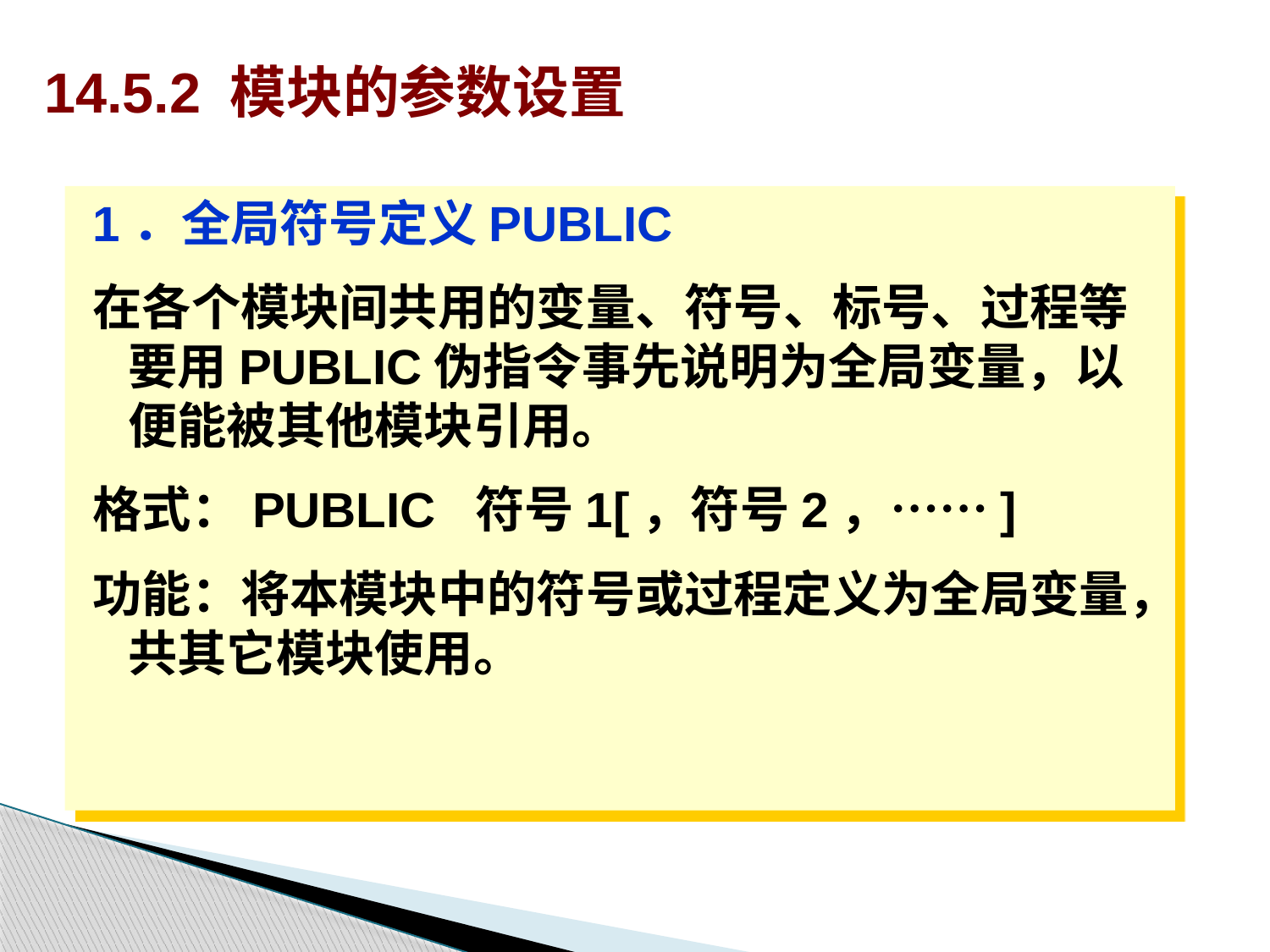

# 14.5.2 模块的参数设置
1．全局符号定义PUBLIC
在各个模块间共用的变量、符号、标号、过程等要用PUBLIC伪指令事先说明为全局变量，以便能被其他模块引用。
格式：PUBLIC  符号1[，符号2，……]
功能：将本模块中的符号或过程定义为全局变量，共其它模块使用。